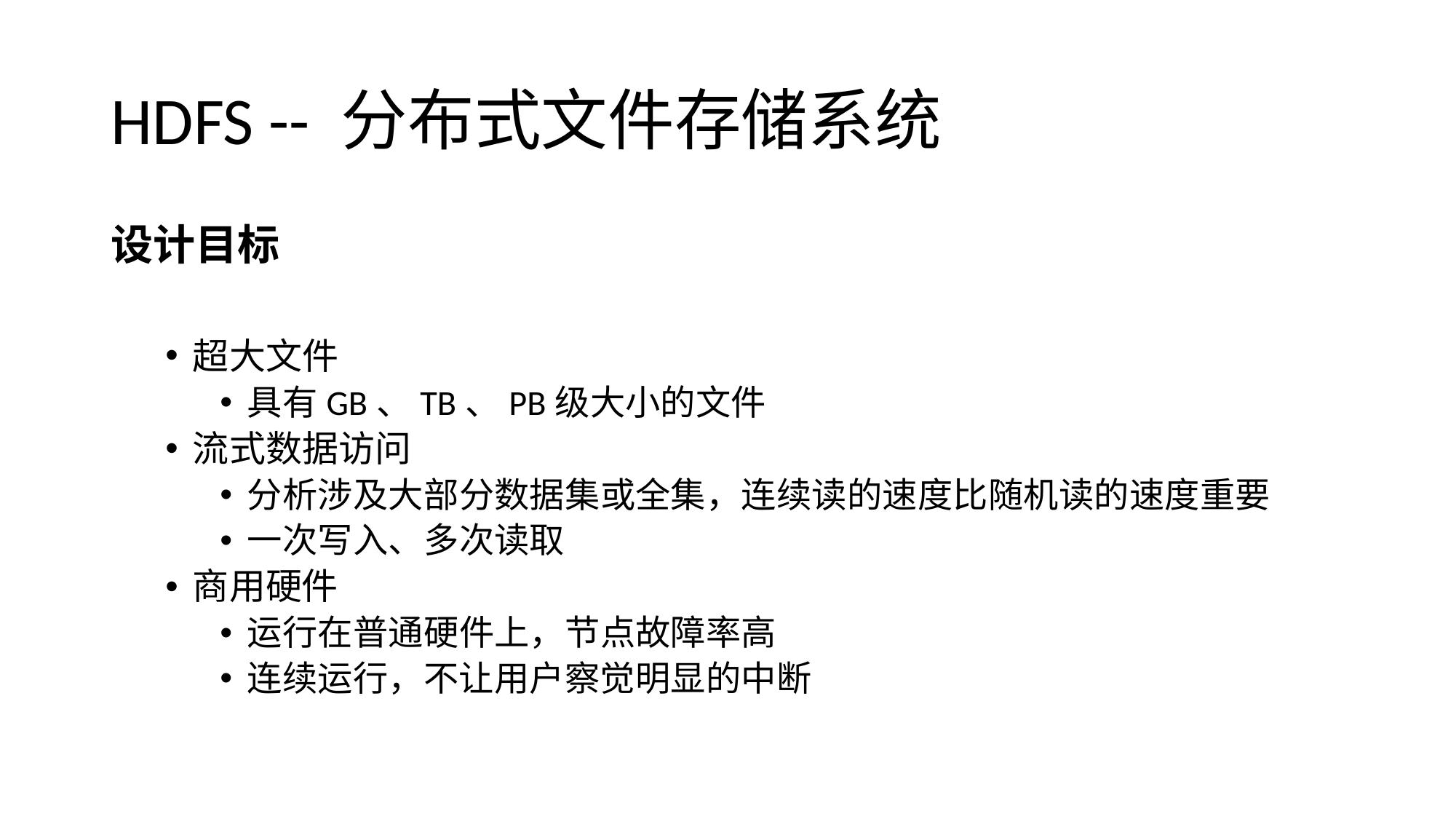

# HDFS -- 分布式文件存储系统
设计目标

超大文件
具有GB、TB、PB级大小的文件
流式数据访问
分析涉及大部分数据集或全集，连续读的速度比随机读的速度重要
一次写入、多次读取
商用硬件
运行在普通硬件上，节点故障率高
连续运行，不让用户察觉明显的中断